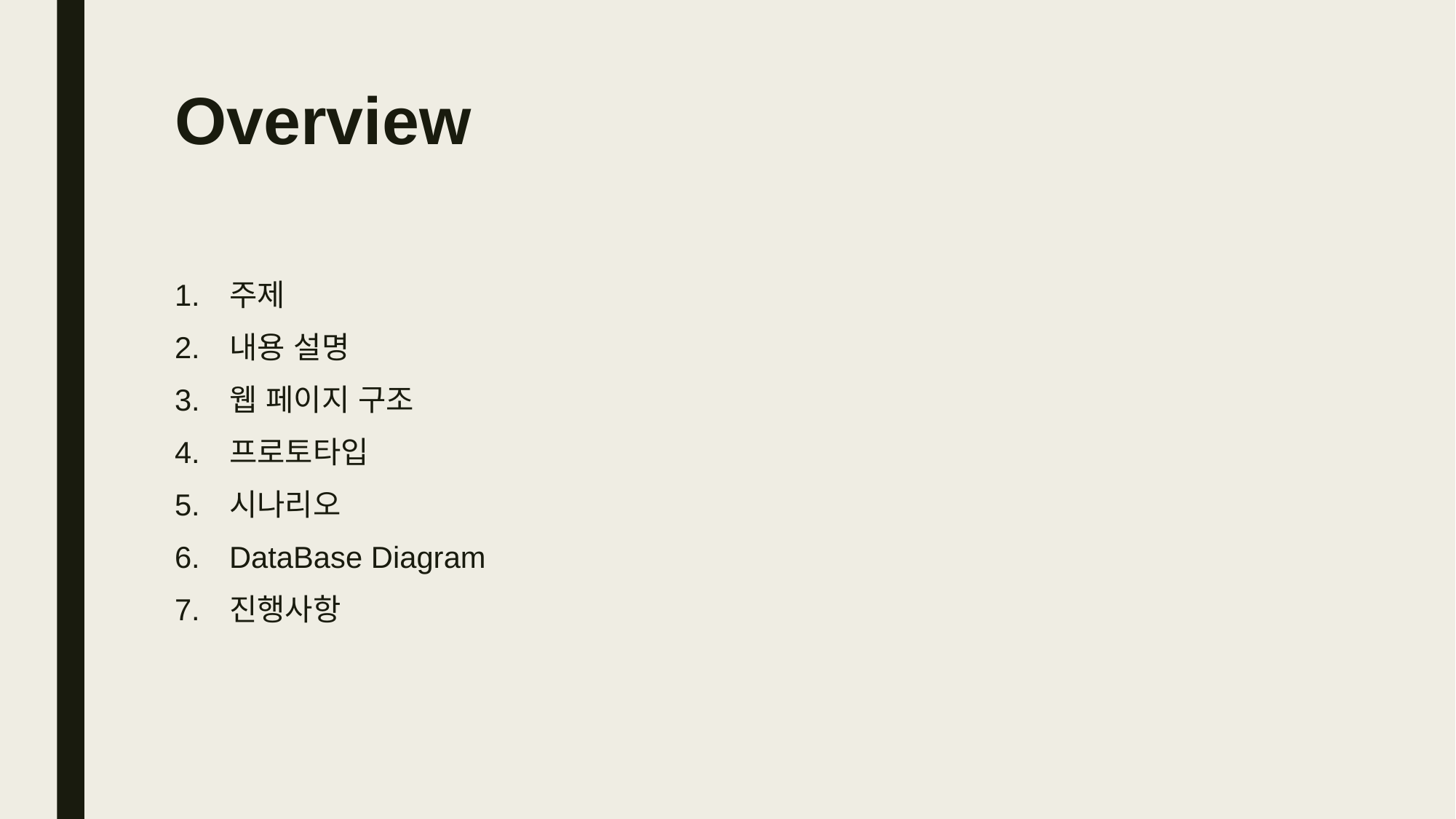

# Overview
주제
내용 설명
웹 페이지 구조
프로토타입
시나리오
DataBase Diagram
진행사항